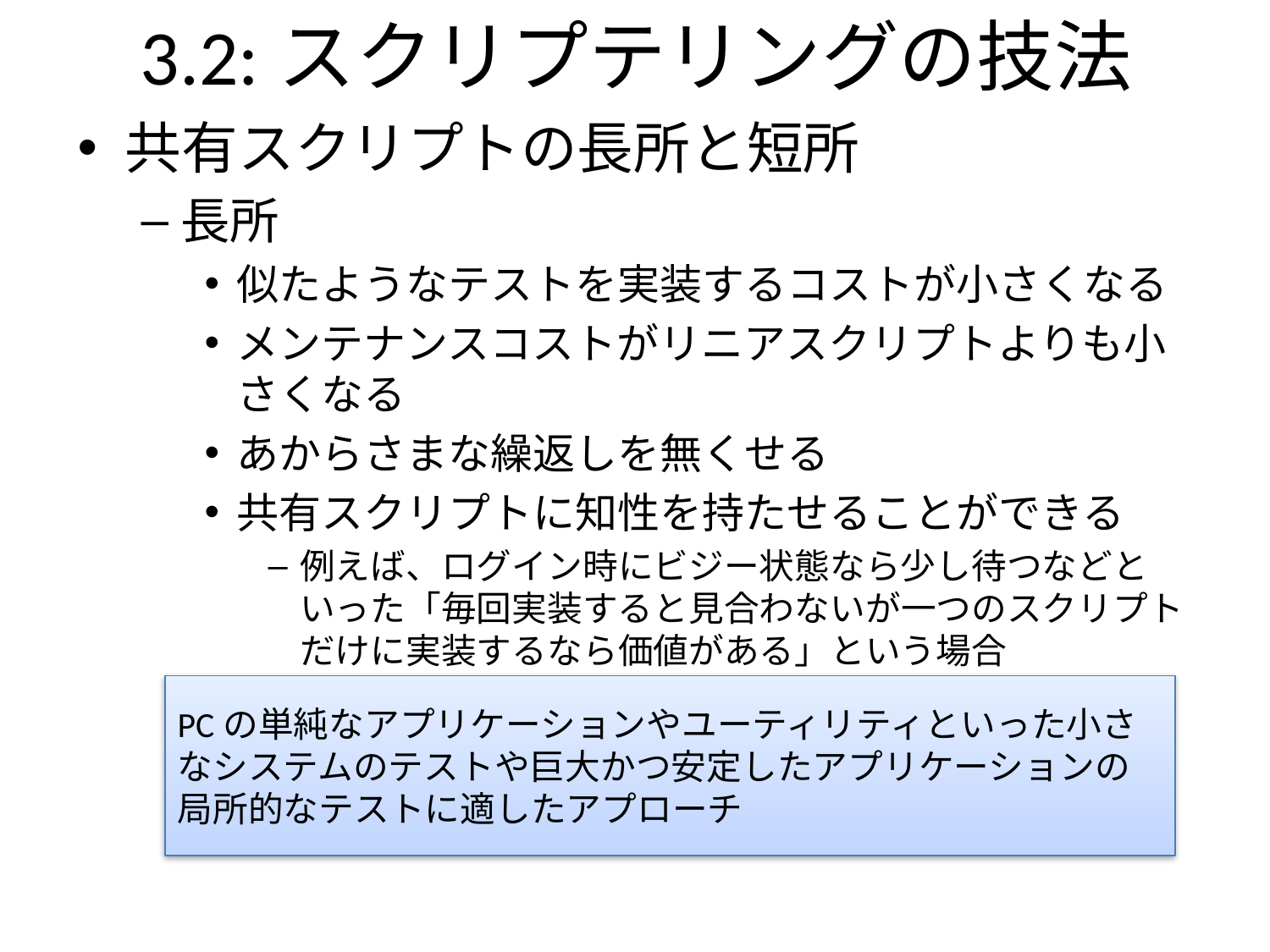

3.2:スクリプテリングの技法
共有スクリプトの長所と短所
長所
似たようなテストを実装するコストが小さくなる
メンテナンスコストがリニアスクリプトよりも小さくなる
あからさまな繰返しを無くせる
共有スクリプトに知性を持たせることができる
例えば、ログイン時にビジー状態なら少し待つなどといった「毎回実装すると見合わないが一つのスクリプトだけに実装するなら価値がある」という場合

PCの単純なアプリケーションやユーティリティといった小さなシステムのテストや巨大かつ安定したアプリケーションの局所的なテストに適したアプローチ